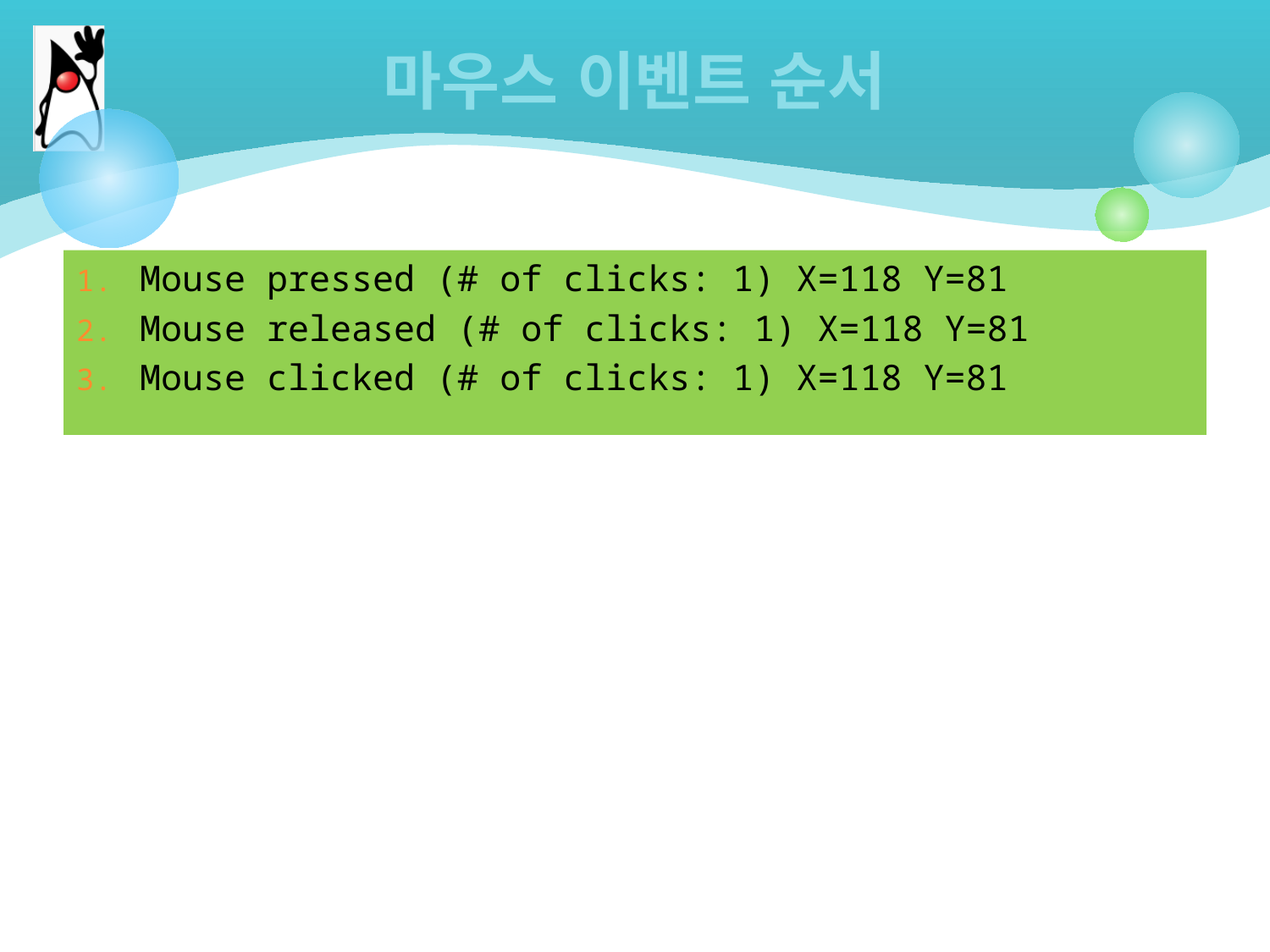

# 마우스 이벤트 순서
Mouse pressed (# of clicks: 1) X=118 Y=81
Mouse released (# of clicks: 1) X=118 Y=81
Mouse clicked (# of clicks: 1) X=118 Y=81